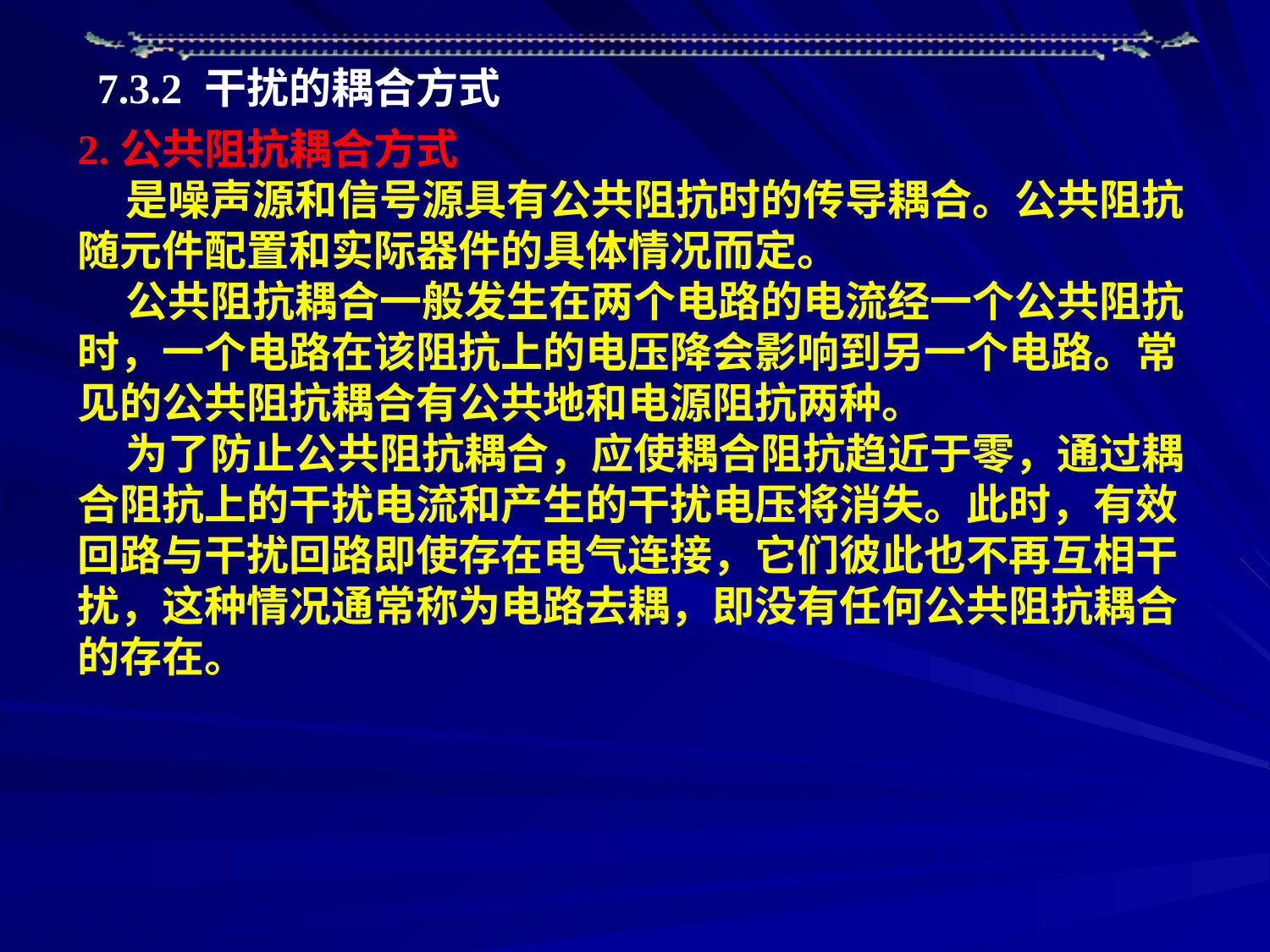

7.3.2 干扰的耦合方式
2.公共阻抗耦合方式
    是噪声源和信号源具有公共阻抗时的传导耦合。公共阻抗随元件配置和实际器件的具体情况而定。
    公共阻抗耦合一般发生在两个电路的电流经一个公共阻抗时，一个电路在该阻抗上的电压降会影响到另一个电路。常见的公共阻抗耦合有公共地和电源阻抗两种。
    为了防止公共阻抗耦合，应使耦合阻抗趋近于零，通过耦合阻抗上的干扰电流和产生的干扰电压将消失。此时，有效回路与干扰回路即使存在电气连接，它们彼此也不再互相干扰，这种情况通常称为电路去耦，即没有任何公共阻抗耦合的存在。